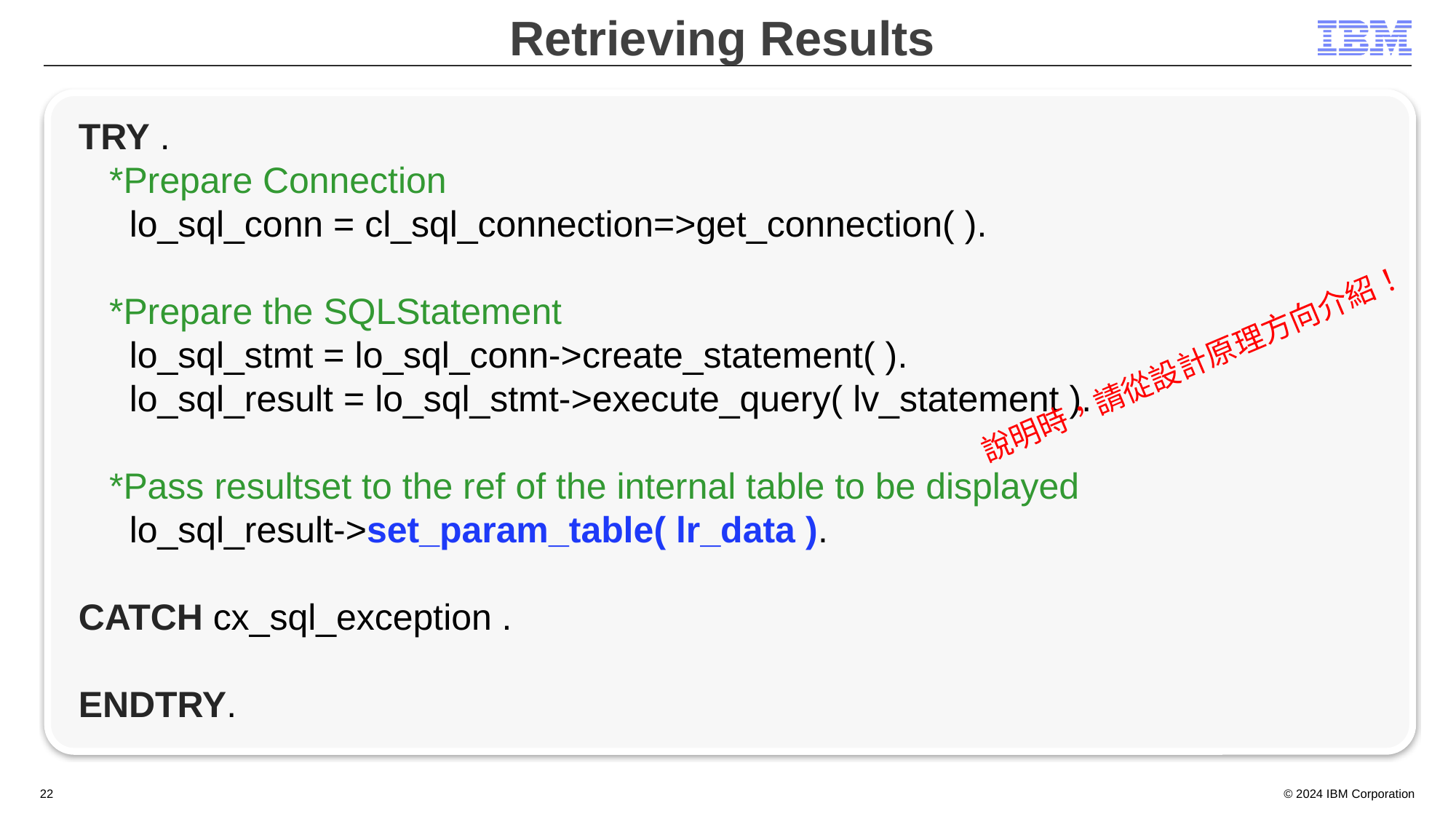

Retrieving Results

TRY .
   *Prepare Connection
     lo_sql_conn = cl_sql_connection=>get_connection( ).

   *Prepare the SQLStatement
     lo_sql_stmt = lo_sql_conn->create_statement( ).
     lo_sql_result = lo_sql_stmt->execute_query( lv_statement ).

   *Pass resultset to the ref of the internal table to be displayed
     lo_sql_result->set_param_table( lr_data ).

CATCH cx_sql_exception .

ENDTRY.
說明時，請從設計原理方向介紹！
22